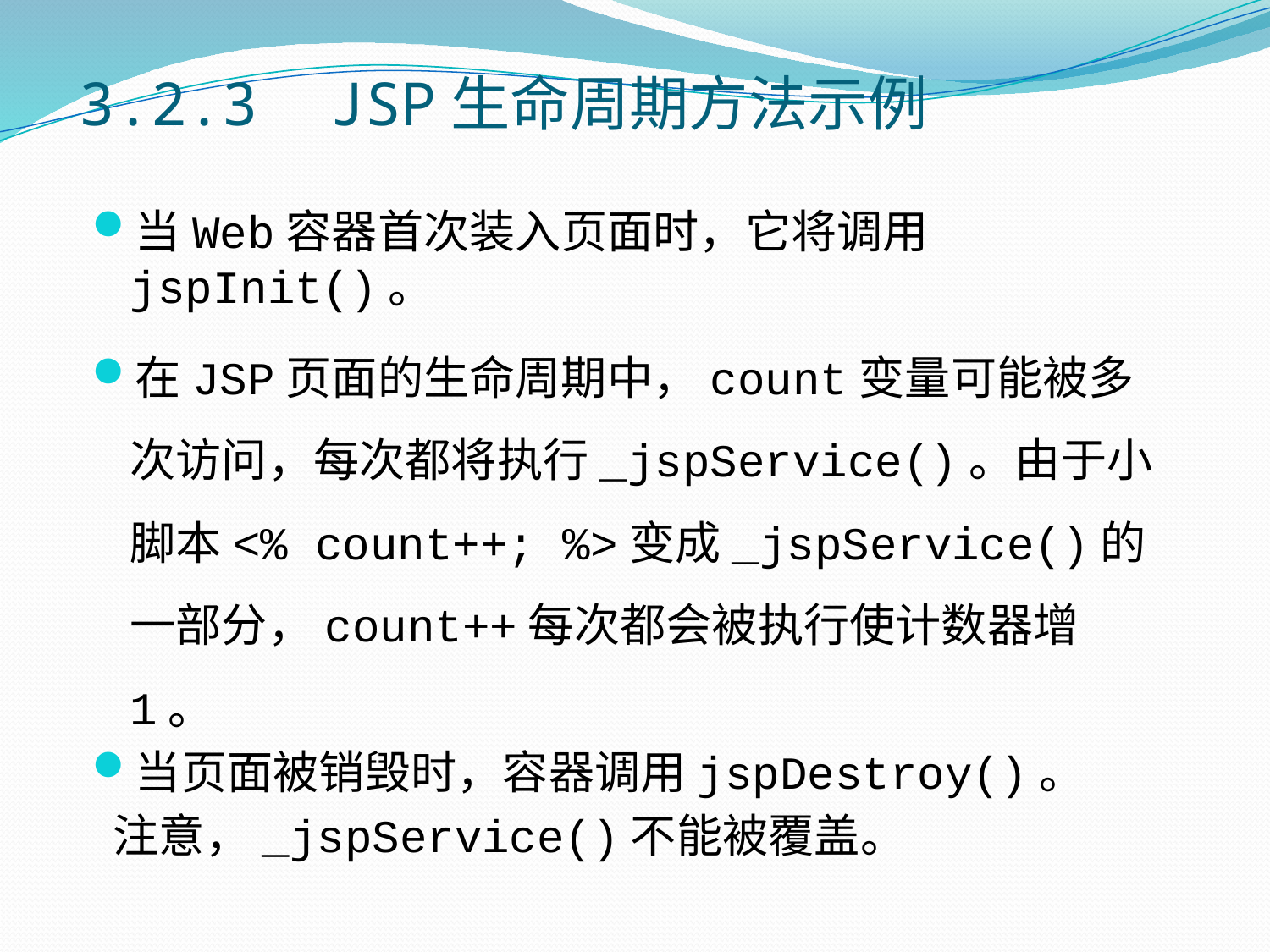

3.2.3  JSP生命周期方法示例
当Web容器首次装入页面时，它将调用jspInit()。
在JSP页面的生命周期中，count变量可能被多次访问，每次都将执行_jspService()。由于小脚本<% count++; %>变成_jspService()的一部分，count++每次都会被执行使计数器增1。
当页面被销毁时，容器调用jspDestroy()。
 注意，_jspService()不能被覆盖。